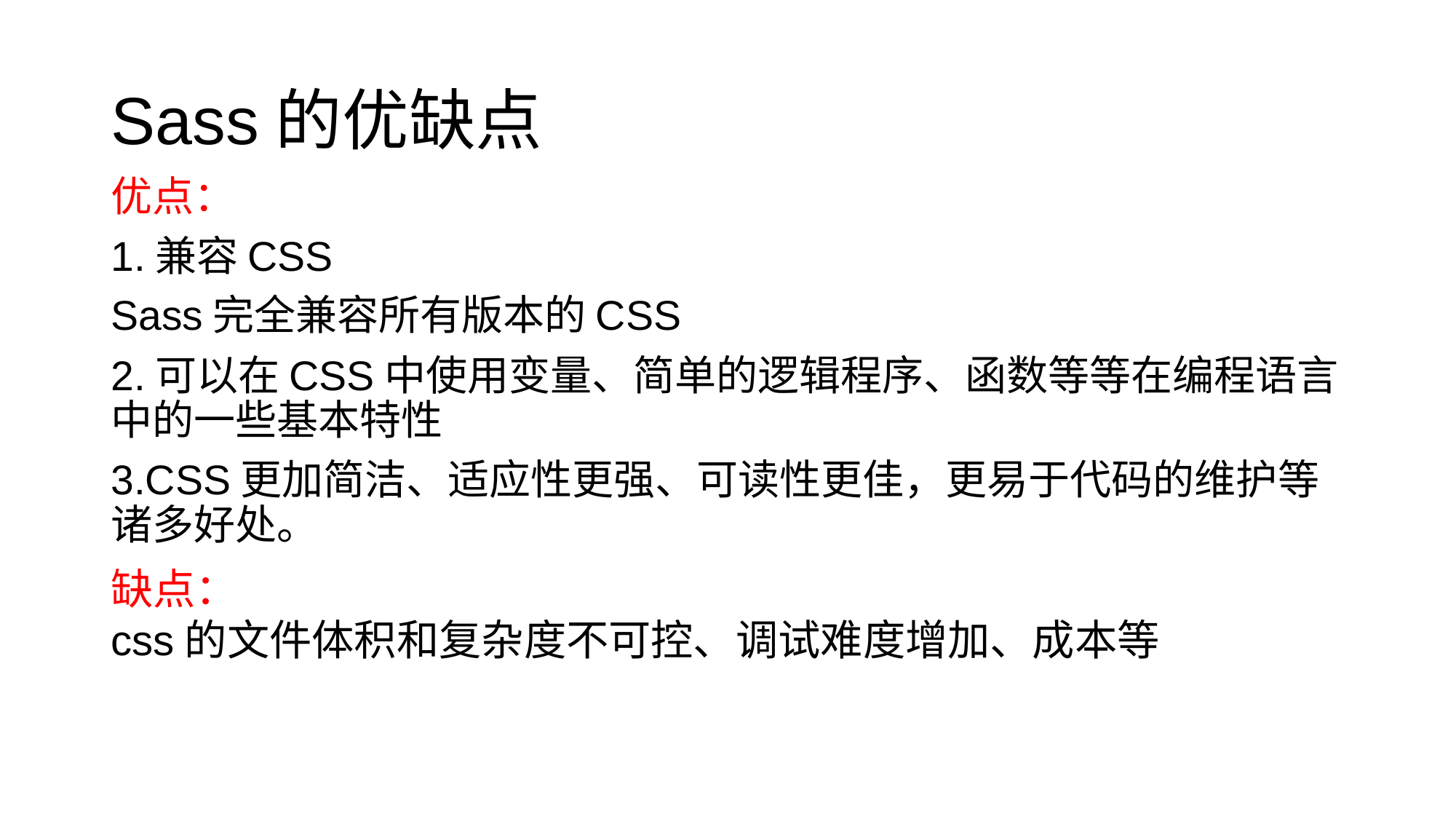

# Sass的优缺点
优点：
1.兼容CSS
Sass完全兼容所有版本的CSS
2.可以在CSS中使用变量、简单的逻辑程序、函数等等在编程语言中的一些基本特性
3.CSS更加简洁、适应性更强、可读性更佳，更易于代码的维护等诸多好处。
缺点：
css的文件体积和复杂度不可控、调试难度增加、成本等